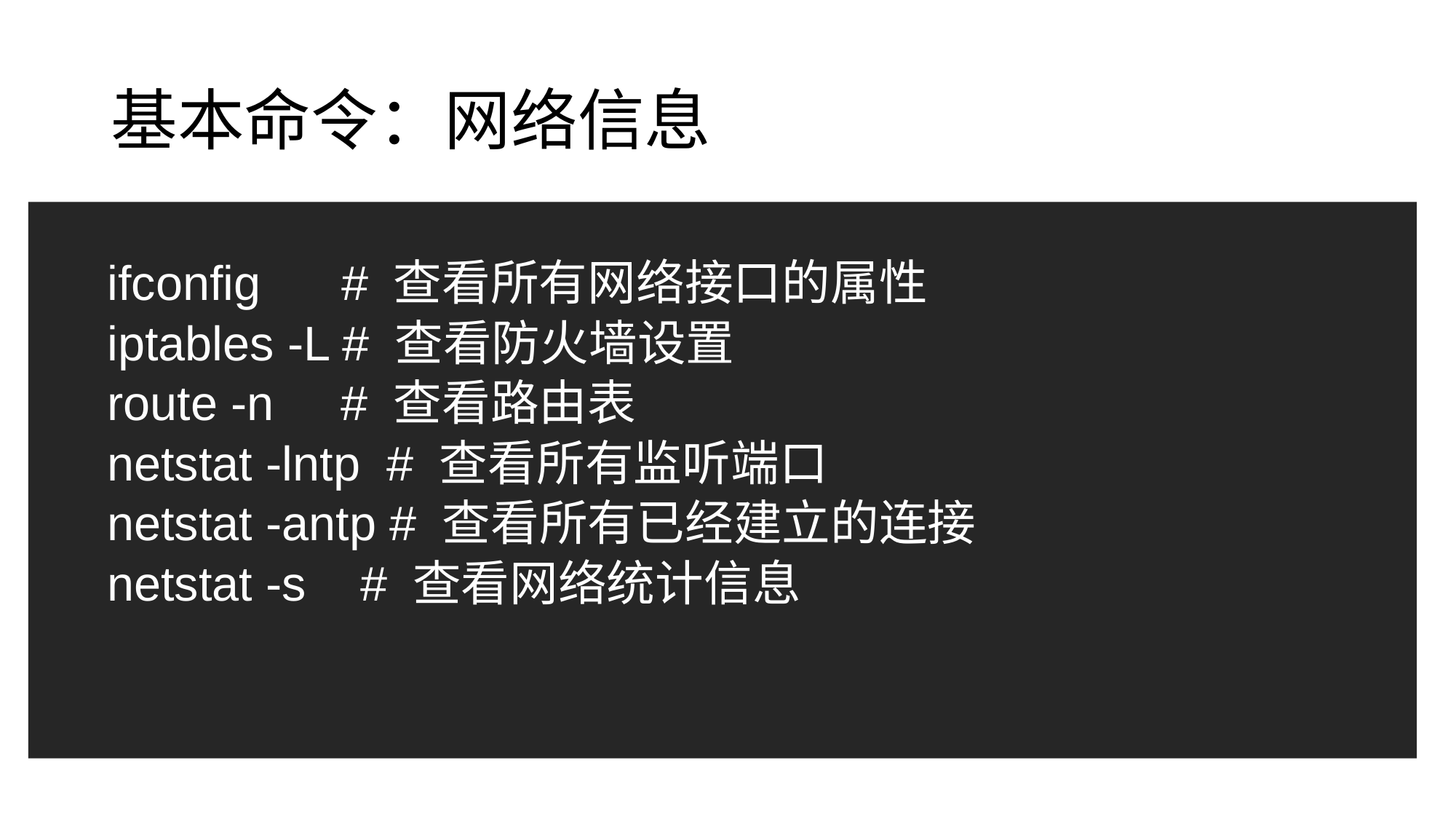

# 基本命令：网络信息

 ifconfig      # 查看所有网络接口的属性
 iptables -L # 查看防火墙设置
 route -n     # 查看路由表
 netstat -lntp  # 查看所有监听端口
 netstat -antp # 查看所有已经建立的连接
 netstat -s    # 查看网络统计信息